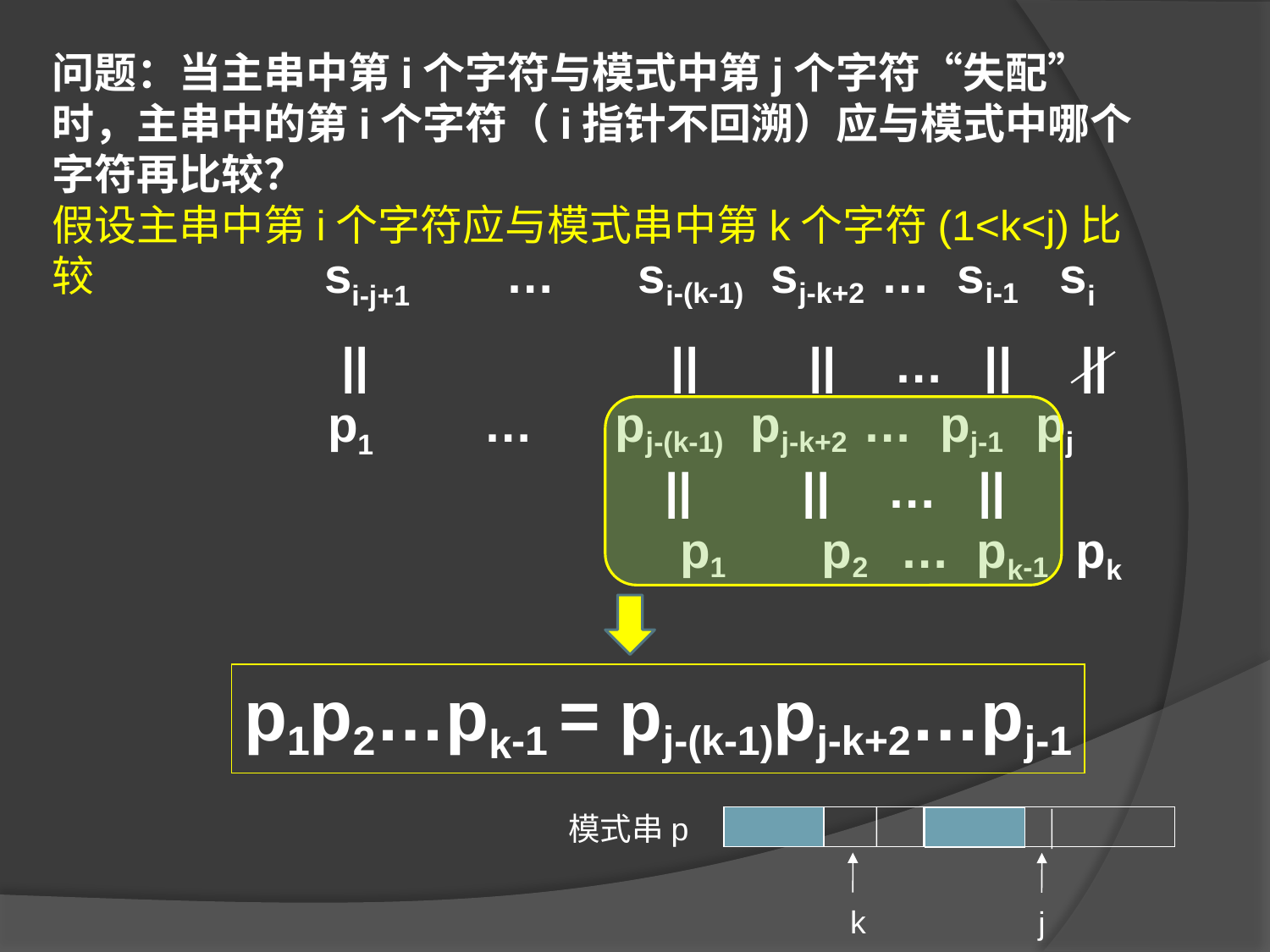

问题：当主串中第i个字符与模式中第j个字符“失配”时，主串中的第i个字符（i指针不回溯）应与模式中哪个字符再比较？
假设主串中第i个字符应与模式串中第k个字符(1<k<j)比较

   si-j+1       …      si-(k-1)  sj-k+2  …  si-1   si
   ||                      ||        ||     …   ||     ||
___
  p1        …      pj-(k-1)  pj-k+2  …  pj-1    pj

p1p2…pk-1 = pj-(k-1)pj-k+2…pj-1

                       p1       p2    …  pk-1  pk
  ||        ||     …   ||
模式串p

k
j